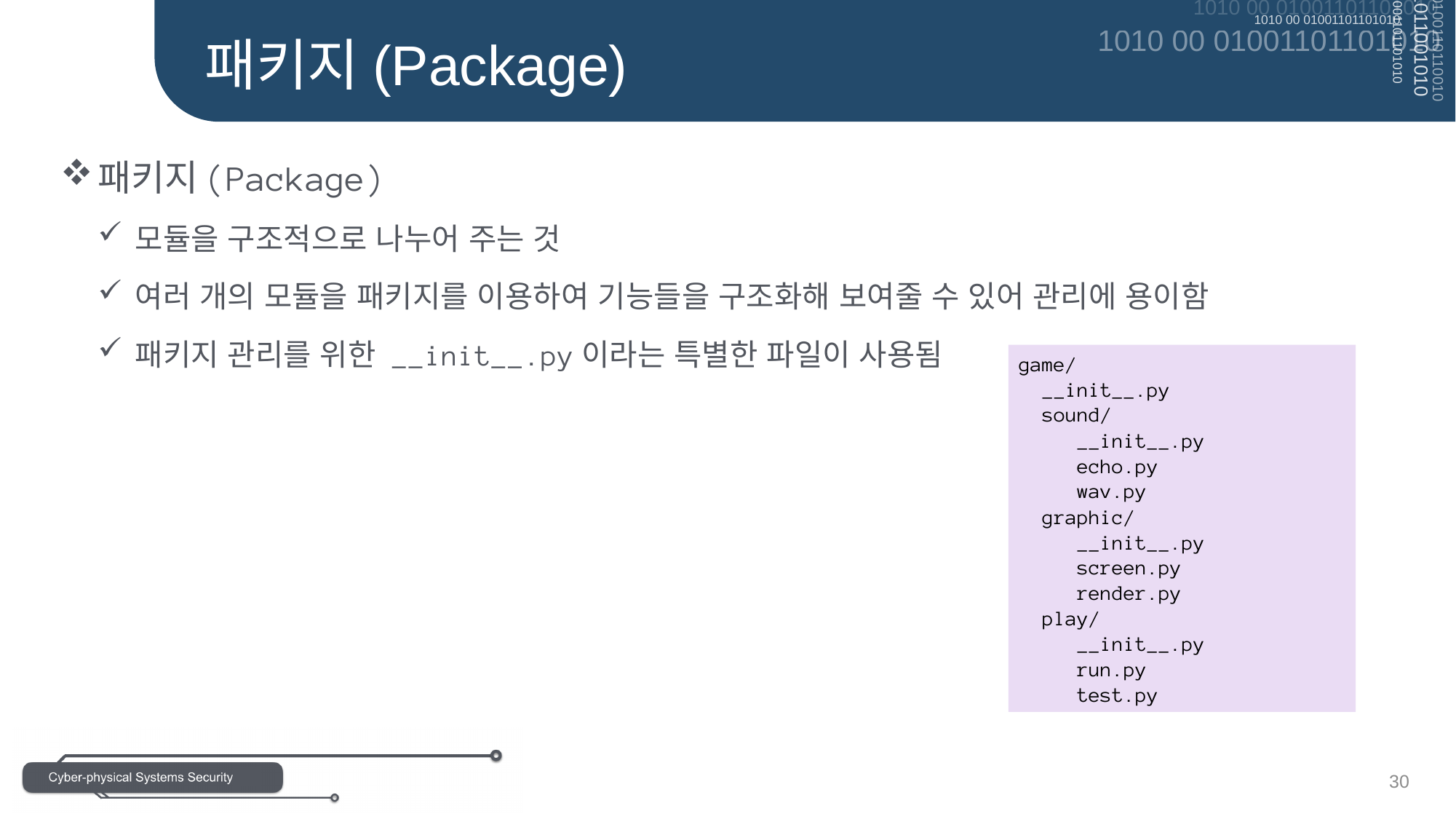

패키지(Package)
패키지(Package)
모듈을 구조적으로 나누어 주는 것
여러 개의 모듈을 패키지를 이용하여 기능들을 구조화해 보여줄 수 있어 관리에 용이함
패키지 관리를 위한 __init__.py이라는 특별한 파일이 사용됨

game/
  __init__.py
  sound/
     __init__.py
     echo.py
     wav.py
  graphic/
     __init__.py
     screen.py
     render.py
  play/
     __init__.py
     run.py
     test.py
30